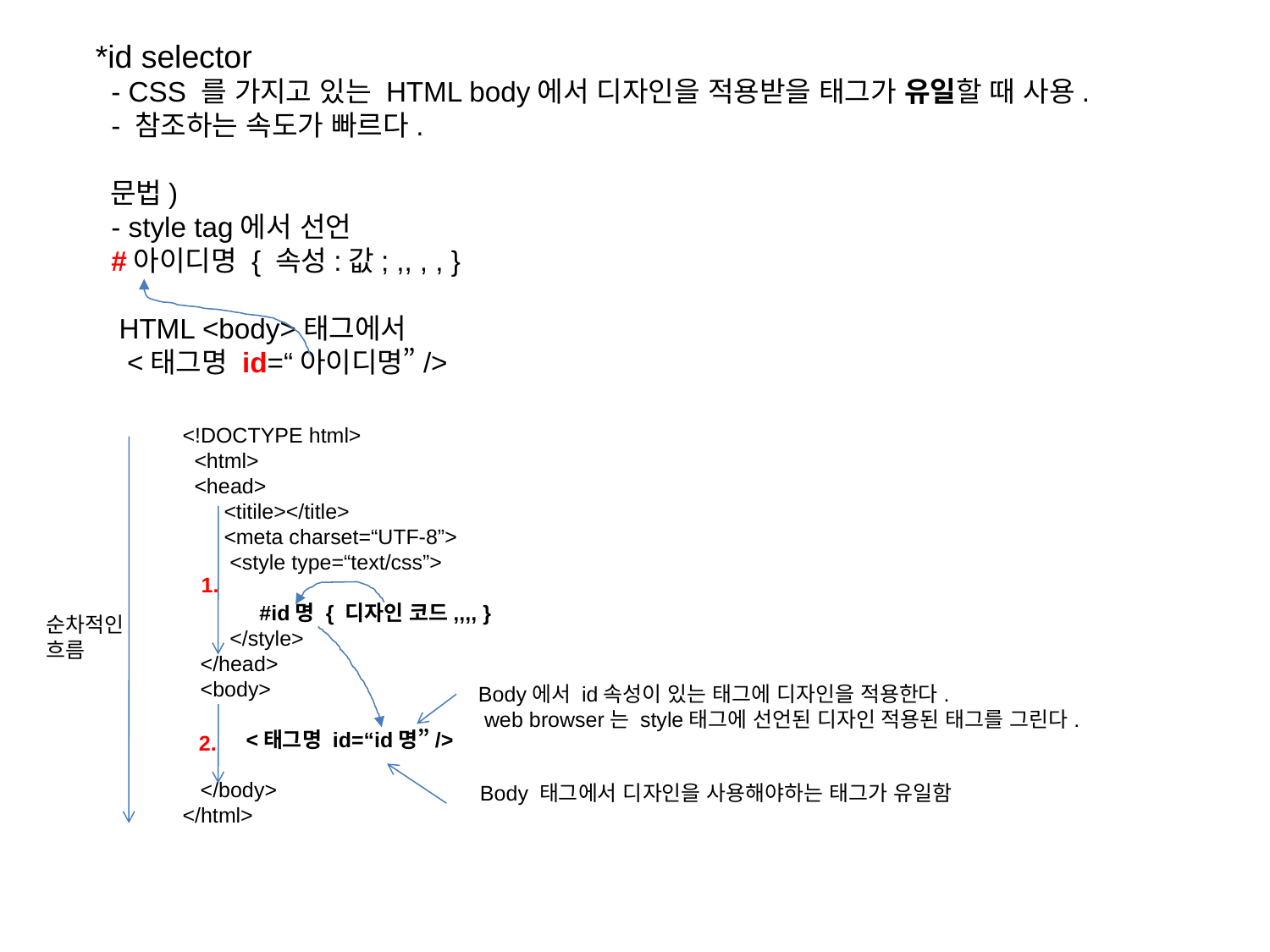

*id selector
  - CSS 를 가지고 있는 HTML body에서 디자인을 적용받을 태그가 유일할 때 사용.
  - 참조하는 속도가 빠르다.

 문법)
  - style tag에서 선언
  #아이디명 { 속성:값; ,, , , }

   HTML <body>태그에서
    <태그명 id=“아이디명”/>

<!DOCTYPE html>
  <html>
  <head>
       <titile></title>
       <meta charset=“UTF-8”>
        <style type=“text/css”>

             #id명 { 디자인 코드,,,, }
        </style>
   </head>
   <body>

<태그명 id=“id명”/>

   </body>
</html>

1.

순차적인
흐름

Body에서 id속성이 있는 태그에 디자인을 적용한다.
 web browser는 style태그에 선언된 디자인 적용된 태그를 그린다.
2.
Body 태그에서 디자인을 사용해야하는 태그가 유일함